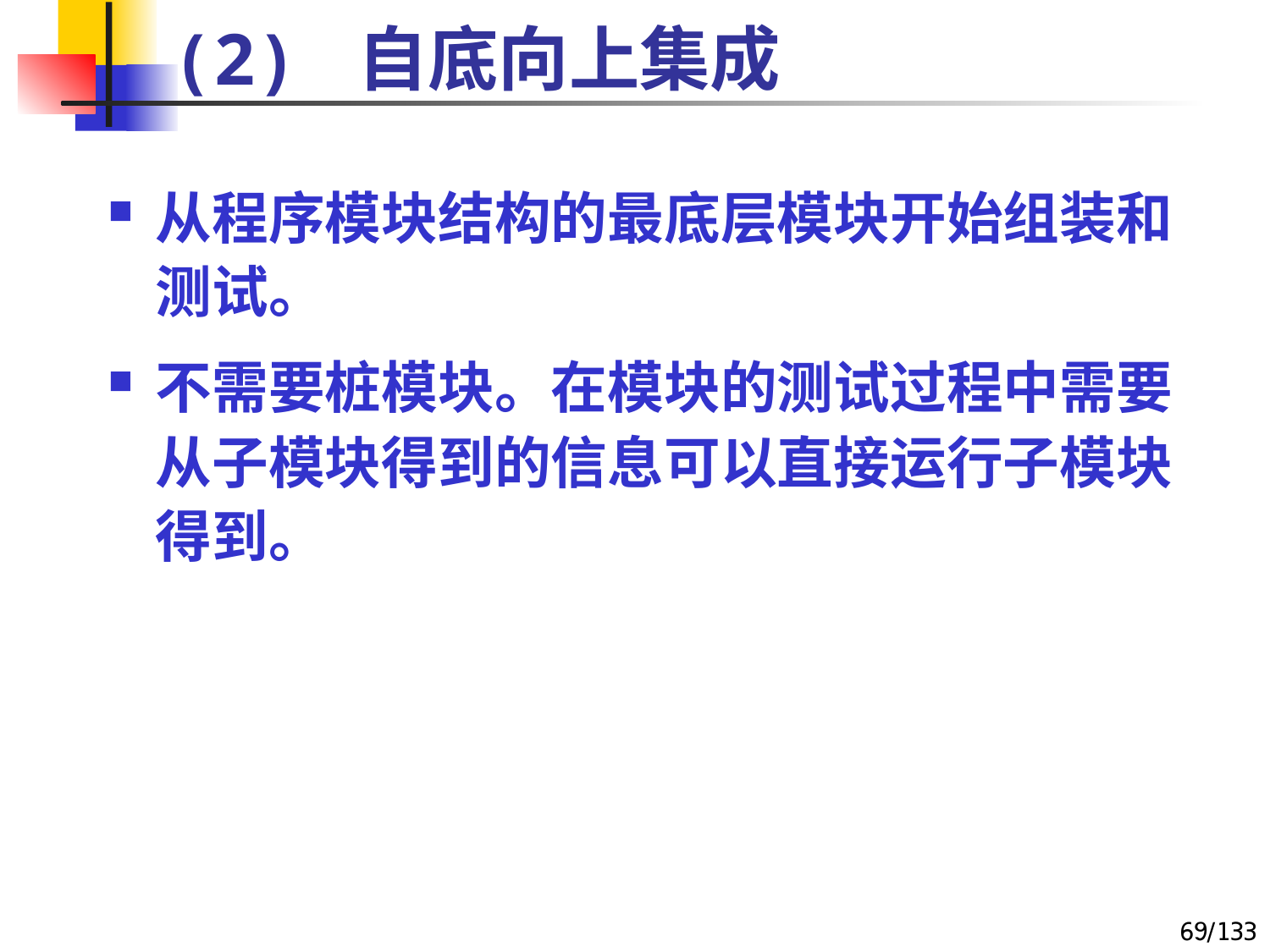

# (2) 自底向上集成
从程序模块结构的最底层模块开始组装和测试。
不需要桩模块。在模块的测试过程中需要从子模块得到的信息可以直接运行子模块得到。

69/133